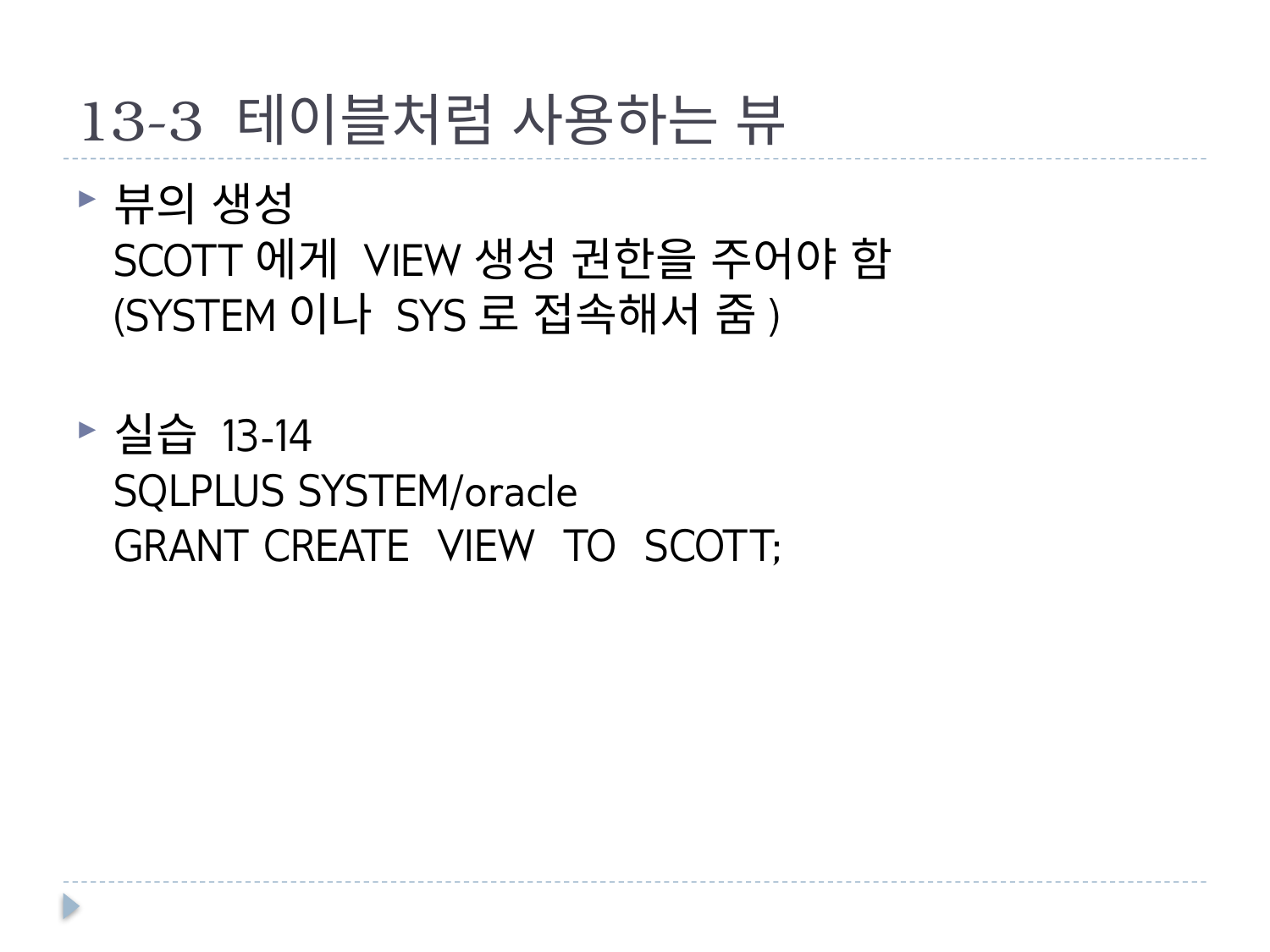

# 13-3 테이블처럼 사용하는 뷰
뷰의 생성
SCOTT에게 VIEW생성 권한을 주어야 함
(SYSTEM이나 SYS로 접속해서 줌)
실습 13-14
SQLPLUS SYSTEM/oracle
GRANT CREATE  VIEW  TO  SCOTT;